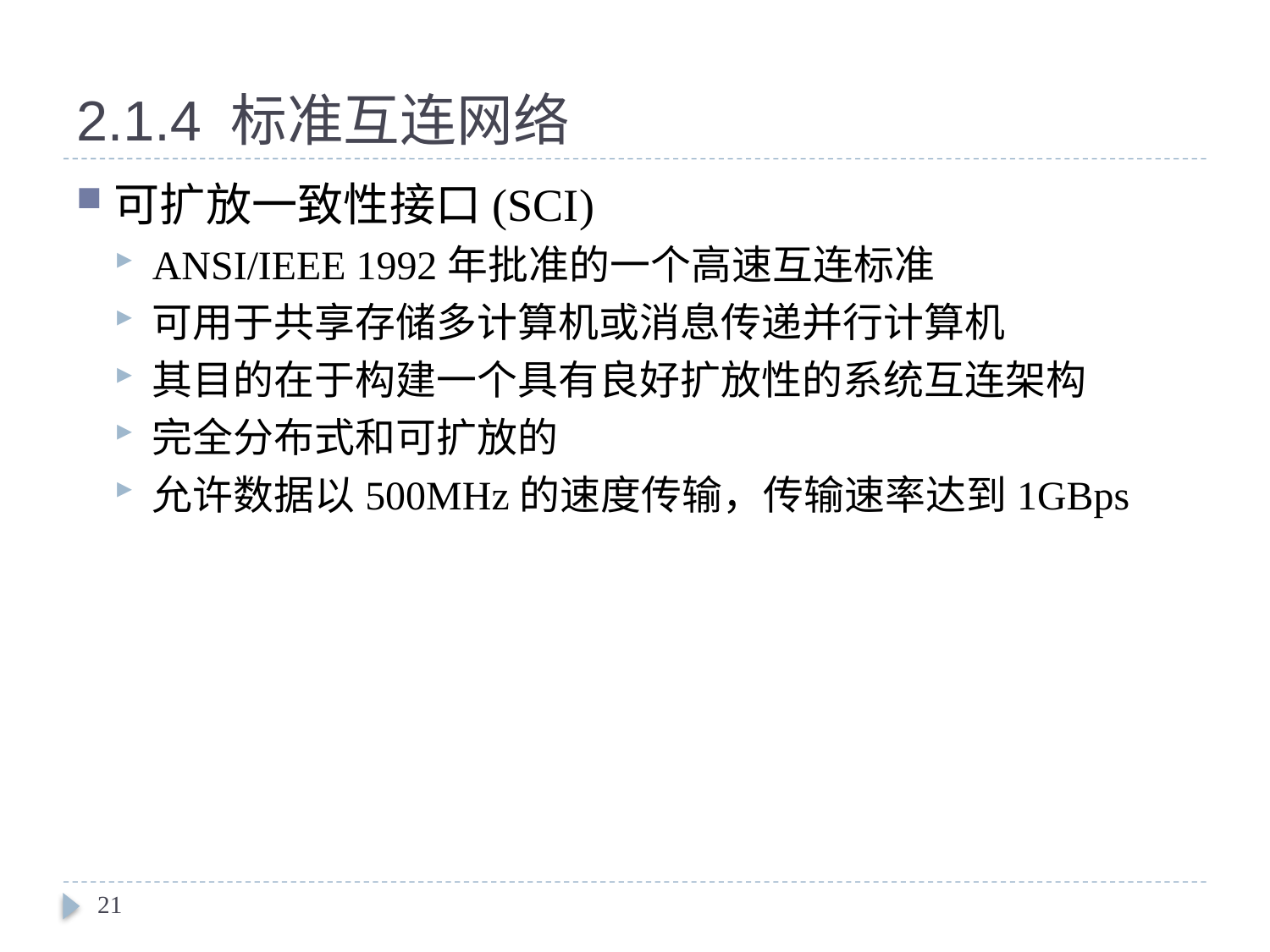

# 2.1.4 标准互连网络
可扩放一致性接口(SCI)
ANSI/IEEE 1992年批准的一个高速互连标准
可用于共享存储多计算机或消息传递并行计算机
其目的在于构建一个具有良好扩放性的系统互连架构
完全分布式和可扩放的
允许数据以500MHz的速度传输，传输速率达到1GBps
21